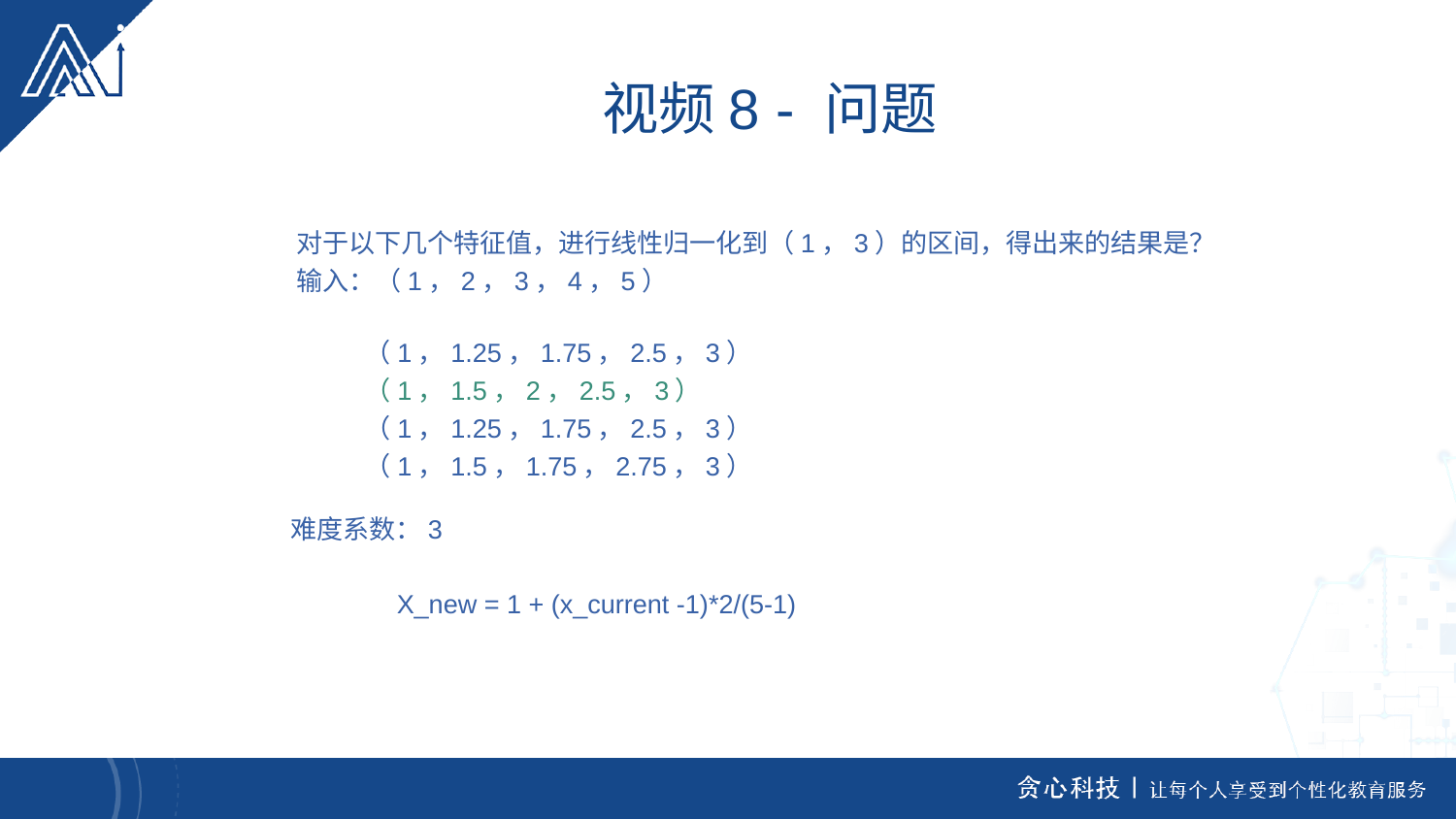

视频8 - 问题
对于以下几个特征值，进行线性归一化到（1，3）的区间，得出来的结果是？
输入：（1，2，3，4，5）

（1，1.25，1.75，2.5，3）
（1，1.5，2，2.5，3）
（1，1.25，1.75，2.5，3）
（1，1.5，1.75，2.75，3）
难度系数：3
X_new = 1 + (x_current -1)*2/(5-1)